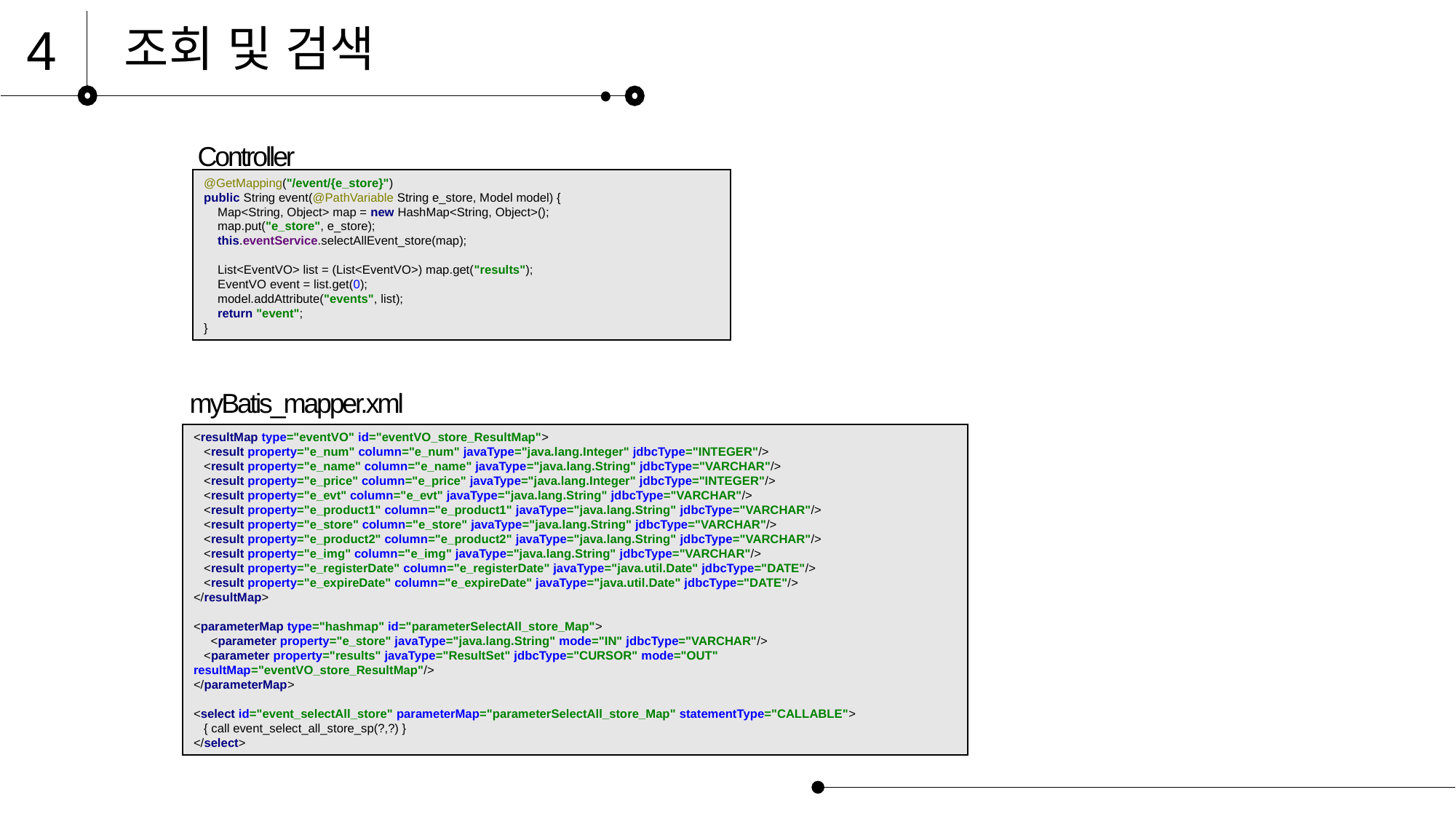

4

조회 및 검색
Controller
@GetMapping("/event/{e_store}")
public String event(@PathVariable String e_store, Model model) {
    Map<String, Object> map = new HashMap<String, Object>();
    map.put("e_store", e_store);
    this.eventService.selectAllEvent_store(map);
    List<EventVO> list = (List<EventVO>) map.get("results");
    EventVO event = list.get(0);
    model.addAttribute("events", list);
    return "event";
}
myBatis_mapper.xml
<resultMap type="eventVO" id="eventVO_store_ResultMap">
   <result property="e_num" column="e_num" javaType="java.lang.Integer" jdbcType="INTEGER"/>
   <result property="e_name" column="e_name" javaType="java.lang.String" jdbcType="VARCHAR"/>
   <result property="e_price" column="e_price" javaType="java.lang.Integer" jdbcType="INTEGER"/>
   <result property="e_evt" column="e_evt" javaType="java.lang.String" jdbcType="VARCHAR"/>
   <result property="e_product1" column="e_product1" javaType="java.lang.String" jdbcType="VARCHAR"/>
   <result property="e_store" column="e_store" javaType="java.lang.String" jdbcType="VARCHAR"/>
   <result property="e_product2" column="e_product2" javaType="java.lang.String" jdbcType="VARCHAR"/>
   <result property="e_img" column="e_img" javaType="java.lang.String" jdbcType="VARCHAR"/>
   <result property="e_registerDate" column="e_registerDate" javaType="java.util.Date" jdbcType="DATE"/>
   <result property="e_expireDate" column="e_expireDate" javaType="java.util.Date" jdbcType="DATE"/>
</resultMap>
<parameterMap type="hashmap" id="parameterSelectAll_store_Map">
     <parameter property="e_store" javaType="java.lang.String" mode="IN" jdbcType="VARCHAR"/>
   <parameter property="results" javaType="ResultSet" jdbcType="CURSOR" mode="OUT" resultMap="eventVO_store_ResultMap"/>
</parameterMap>
<select id="event_selectAll_store" parameterMap="parameterSelectAll_store_Map" statementType="CALLABLE">
   { call event_select_all_store_sp(?,?) }
</select>